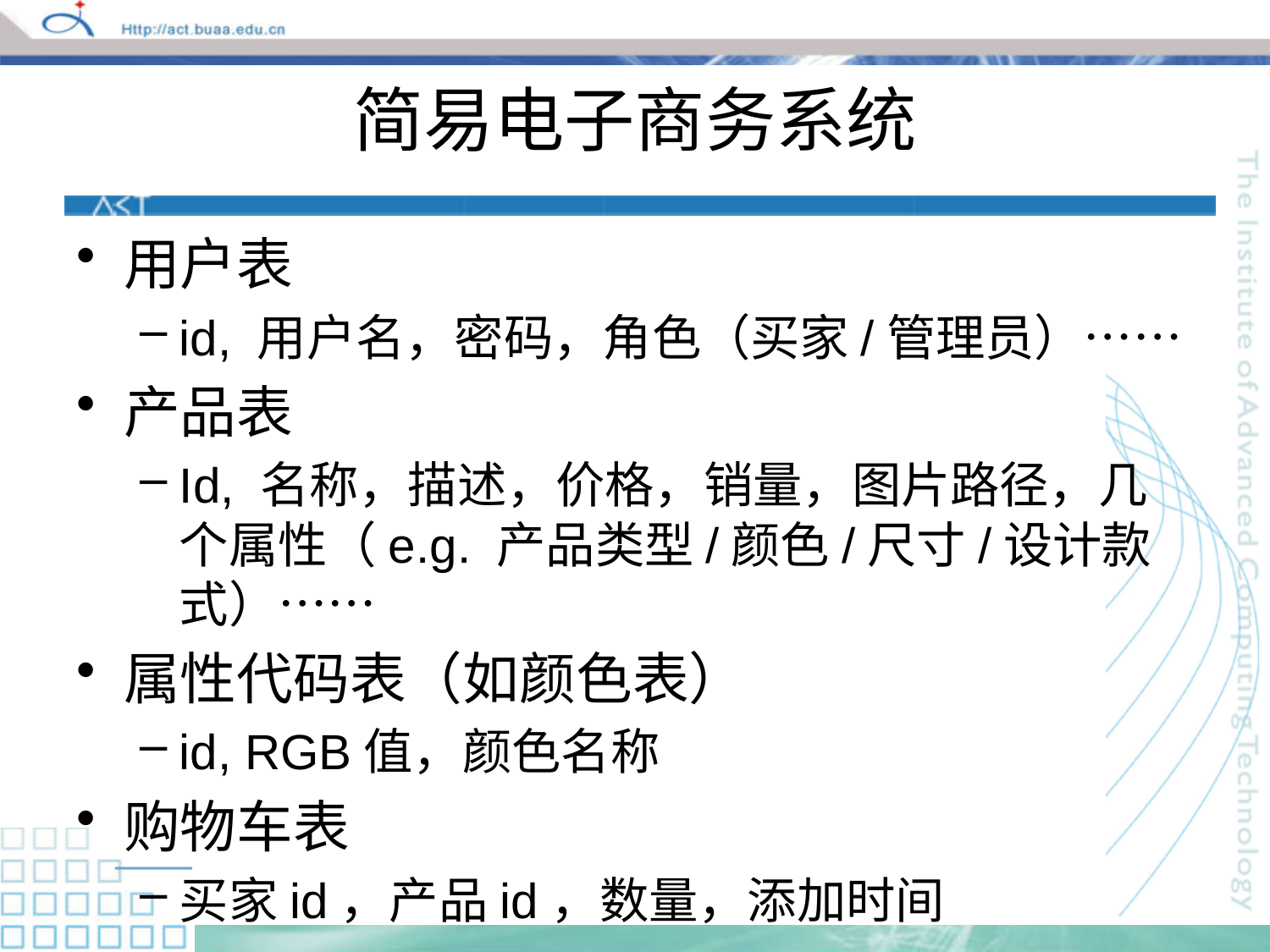

# 简易电子商务系统
用户表
id, 用户名，密码，角色（买家/管理员）……
产品表
Id, 名称，描述，价格，销量，图片路径，几个属性（e.g. 产品类型/颜色/尺寸/设计款式）……
属性代码表（如颜色表）
id, RGB值，颜色名称
购物车表
买家id，产品id，数量，添加时间